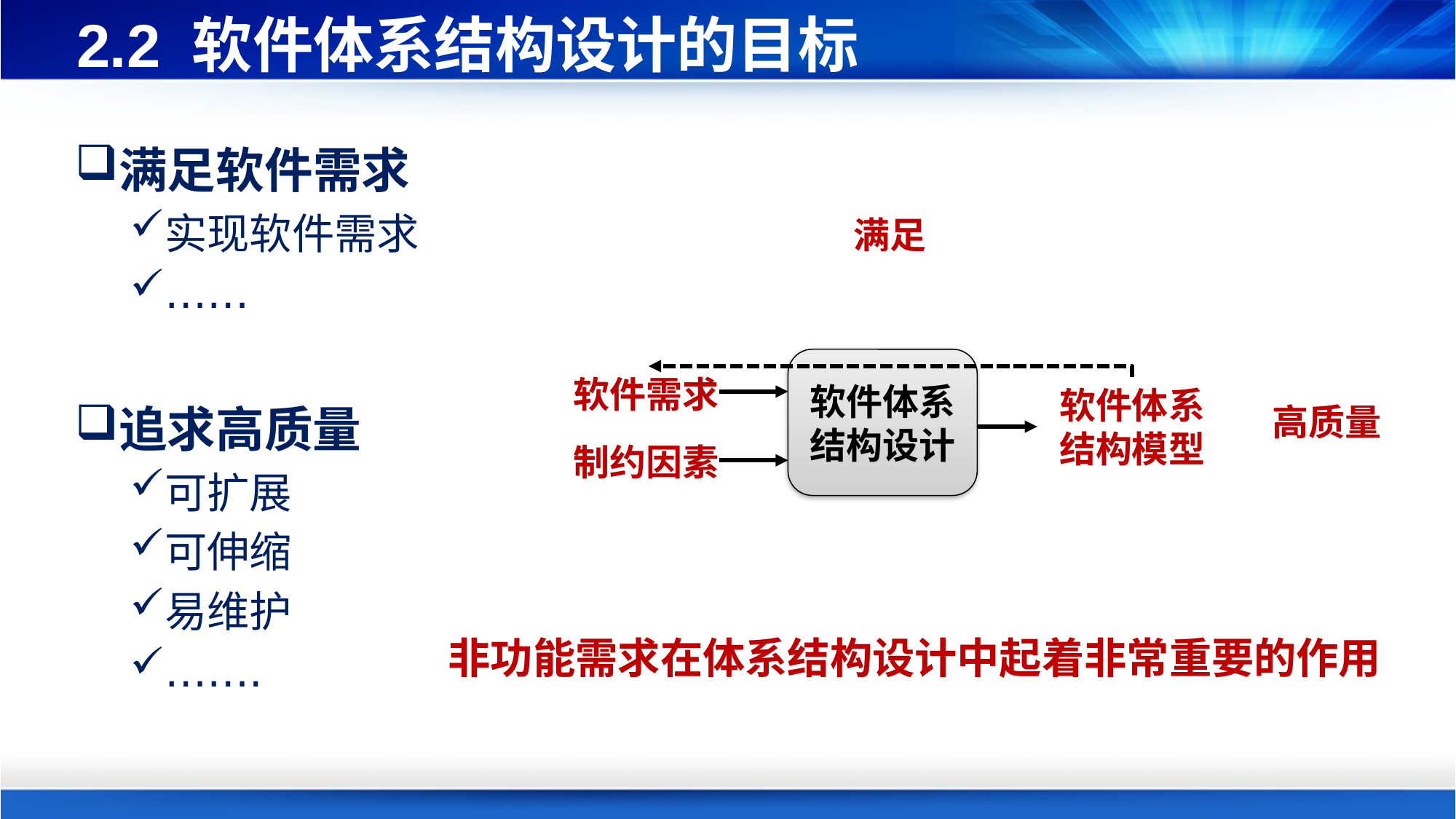

# 2.2 软件体系结构设计的目标
满足软件需求
实现软件需求
……

追求高质量
可扩展
可伸缩
易维护
…….

满足
软件体系结构设计
软件需求
软件体系结构模型
高质量
制约因素
非功能需求在体系结构设计中起着非常重要的作用